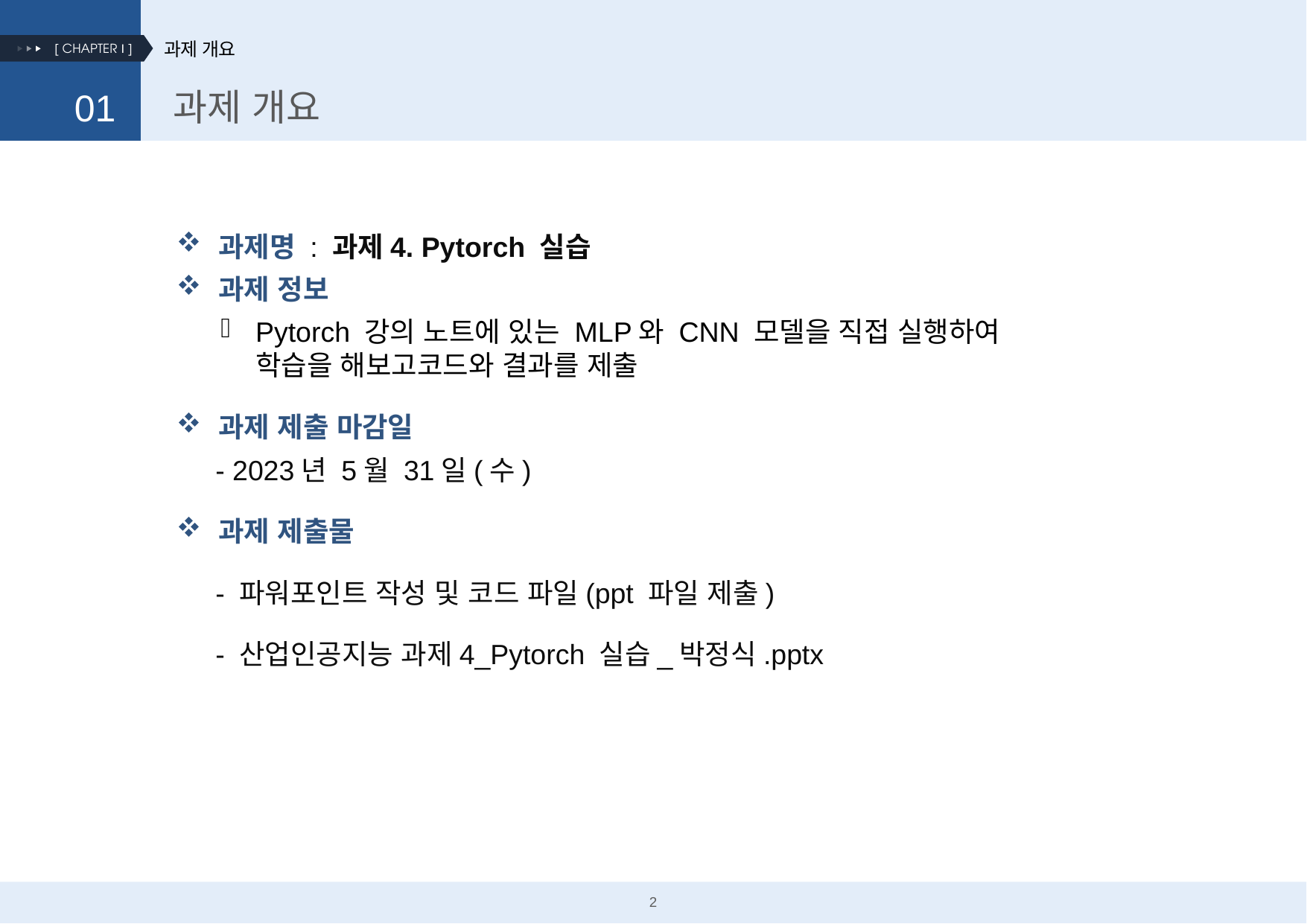

과제 개요
01
과제명 : 과제4. Pytorch 실습
과제 정보
Pytorch 강의 노트에 있는 MLP와 CNN 모델을 직접 실행하여 학습을 해보고코드와 결과를 제출
과제 제출 마감일
     - 2023년 5월 31일(수)
과제 제출물
     - 파워포인트 작성 및 코드 파일(ppt 파일 제출)
     - 산업인공지능 과제4_Pytorch 실습_박정식.pptx